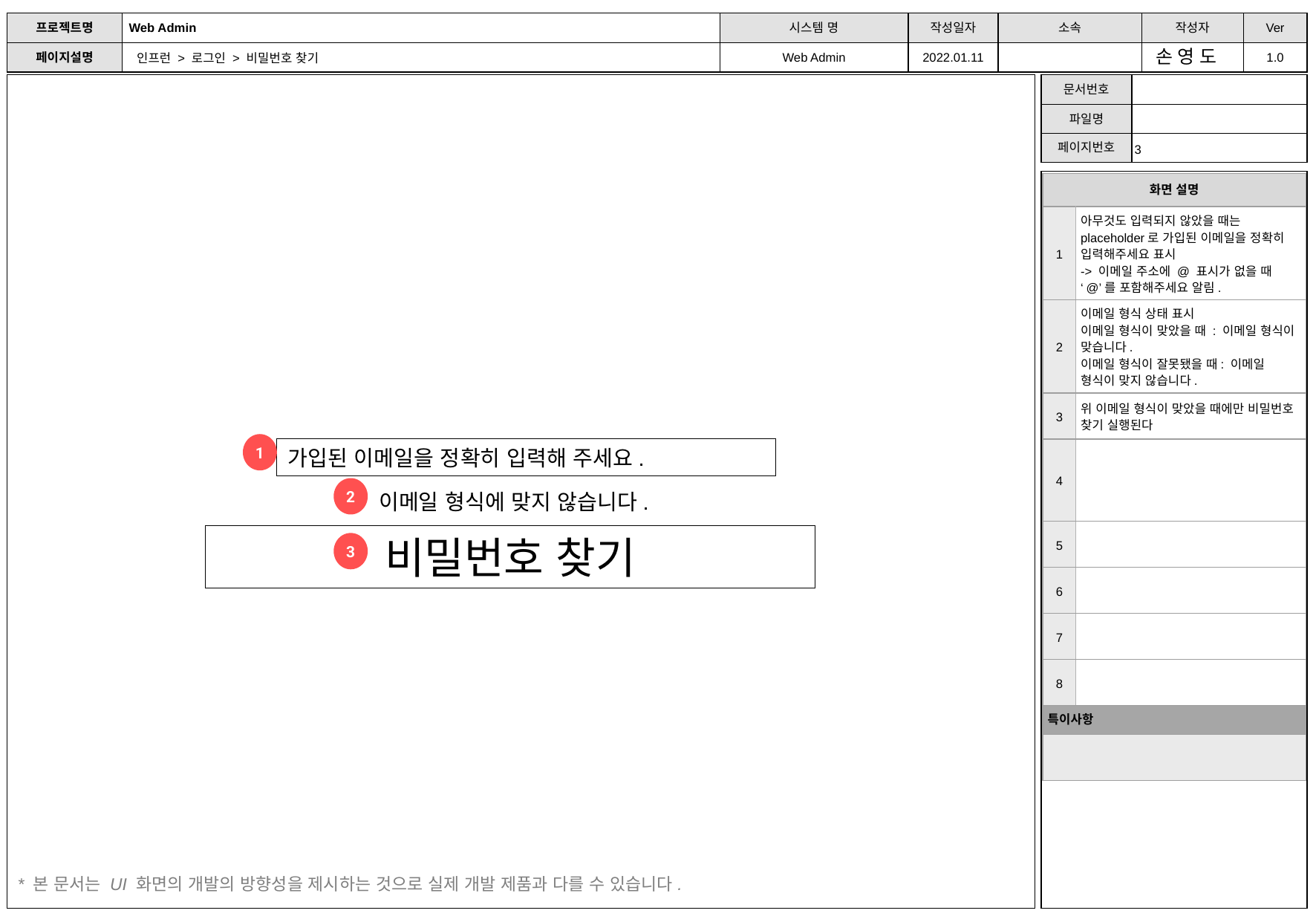

손 영 도
인프런 > 로그인 > 비밀번호 찾기

| 화면 설명 |  |
| --- | --- |
| 1 | 아무것도 입력되지 않았을 때는 placeholder로 가입된 이메일을 정확히 입력해주세요 표시 -> 이메일 주소에 @ 표시가 없을 때 ‘@’를 포함해주세요 알림. |
| 2 | 이메일 형식 상태 표시 이메일 형식이 맞았을 때 : 이메일 형식이 맞습니다. 이메일 형식이 잘못됐을 때: 이메일 형식이 맞지 않습니다. |
| 3 | 위 이메일 형식이 맞았을 때에만 비밀번호 찾기 실행된다 |
| 4 |  |
| 5 |  |
| 6 |  |
| 7 |  |
| 8 |  |
| 특이사항 |  |
|  |  |
1
가입된 이메일을 정확히 입력해 주세요.
2
이메일 형식에 맞지 않습니다.
비밀번호 찾기
3
* 본 문서는 UI 화면의 개발의 방향성을 제시하는 것으로 실제 개발 제품과 다를 수 있습니다.